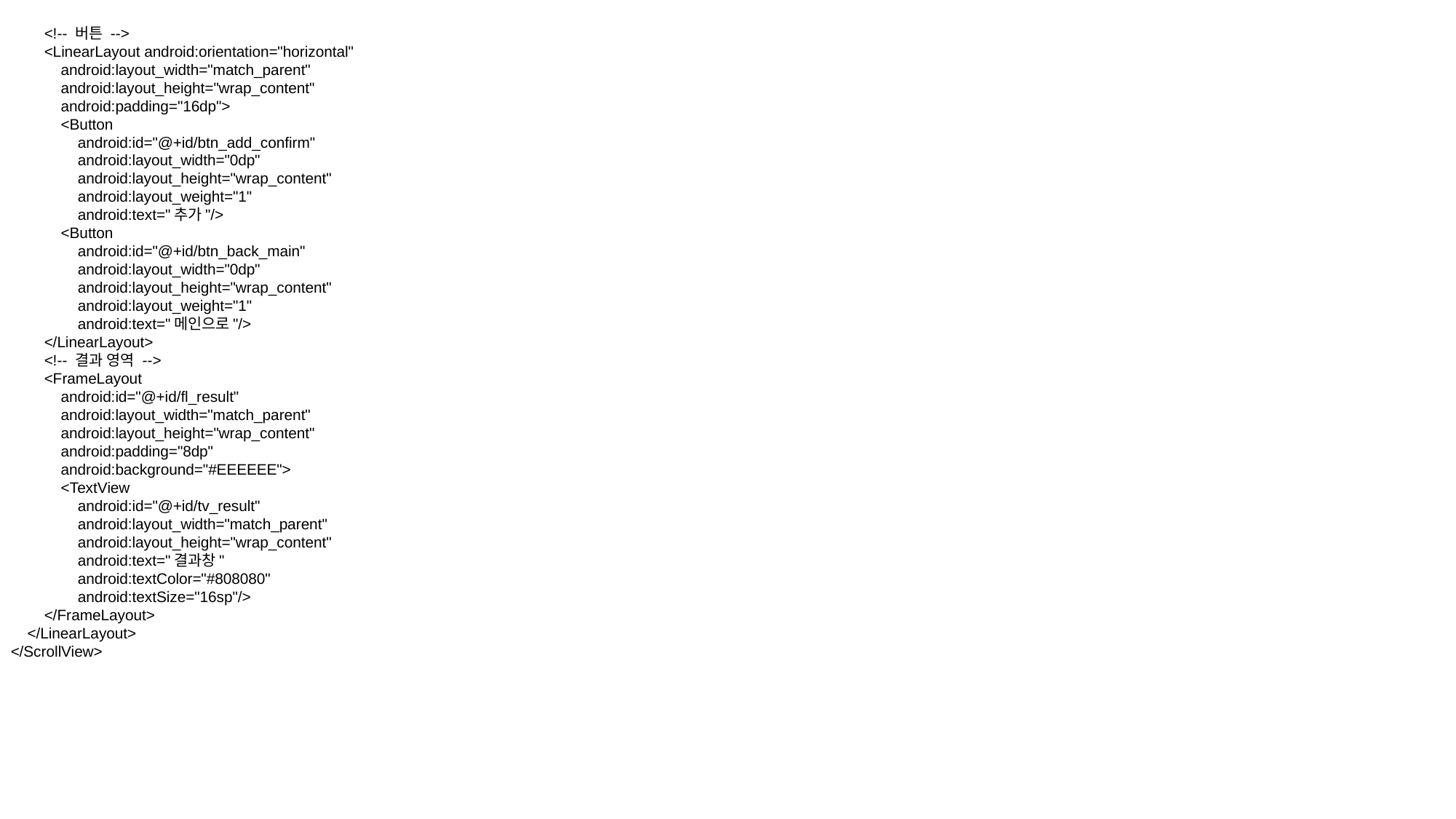

<!-- 버튼 -->
        <LinearLayout android:orientation="horizontal"
            android:layout_width="match_parent"
            android:layout_height="wrap_content"
            android:padding="16dp">
            <Button
                android:id="@+id/btn_add_confirm"
                android:layout_width="0dp"
                android:layout_height="wrap_content"
                android:layout_weight="1"
                android:text="추가"/>
            <Button
                android:id="@+id/btn_back_main"
                android:layout_width="0dp"
                android:layout_height="wrap_content"
                android:layout_weight="1"
                android:text="메인으로"/>
        </LinearLayout>
        <!-- 결과 영역 -->
        <FrameLayout
            android:id="@+id/fl_result"
            android:layout_width="match_parent"
            android:layout_height="wrap_content"
            android:padding="8dp"
            android:background="#EEEEEE">
            <TextView
                android:id="@+id/tv_result"
                android:layout_width="match_parent"
                android:layout_height="wrap_content"
                android:text="결과창"
                android:textColor="#808080"
                android:textSize="16sp"/>
        </FrameLayout>
    </LinearLayout>
</ScrollView>